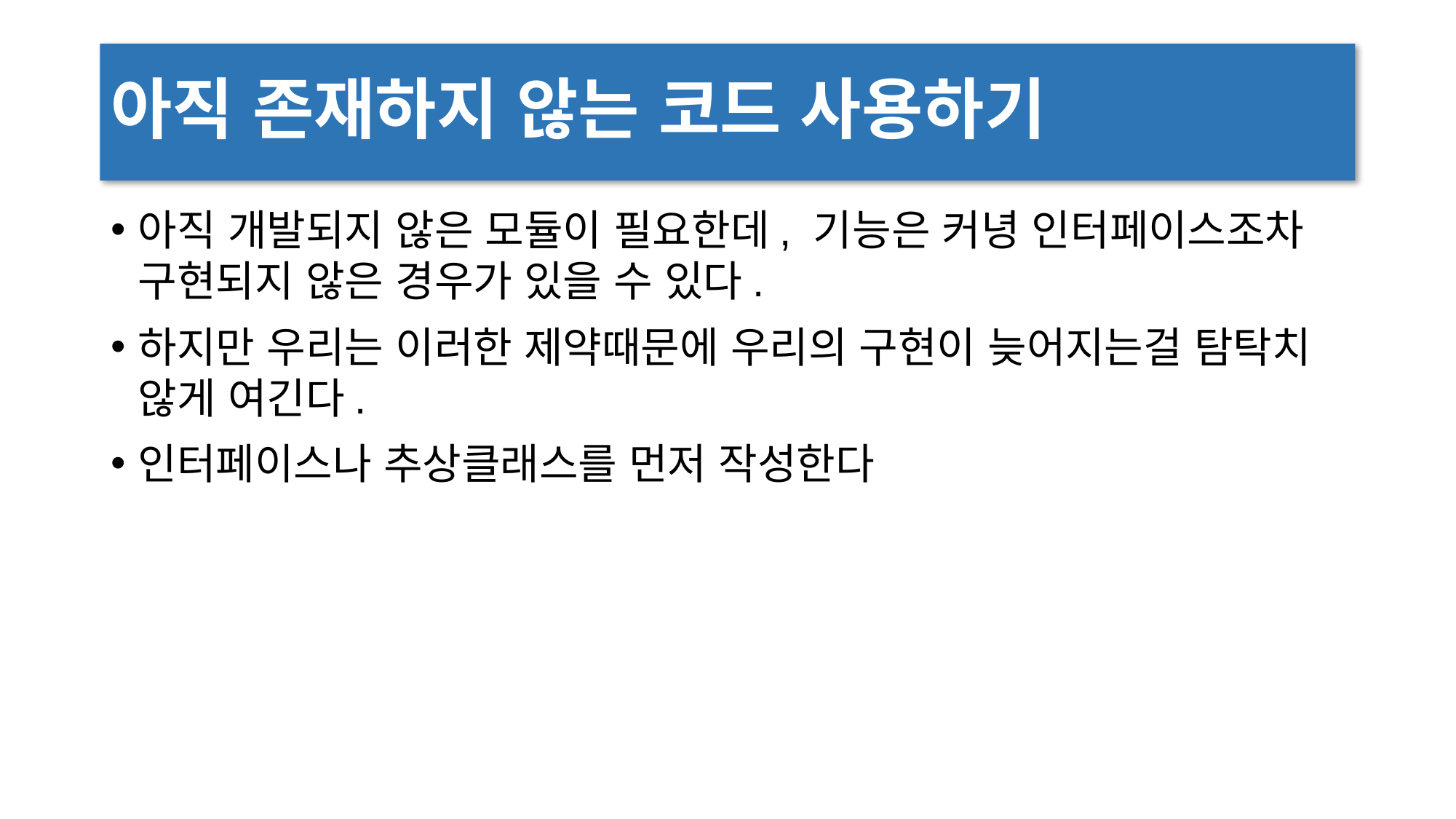

# 아직 존재하지 않는 코드 사용하기
아직 개발되지 않은 모듈이 필요한데, 기능은 커녕 인터페이스조차 구현되지 않은 경우가 있을 수 있다.
하지만 우리는 이러한 제약때문에 우리의 구현이 늦어지는걸 탐탁치 않게 여긴다.
인터페이스나 추상클래스를 먼저 작성한다